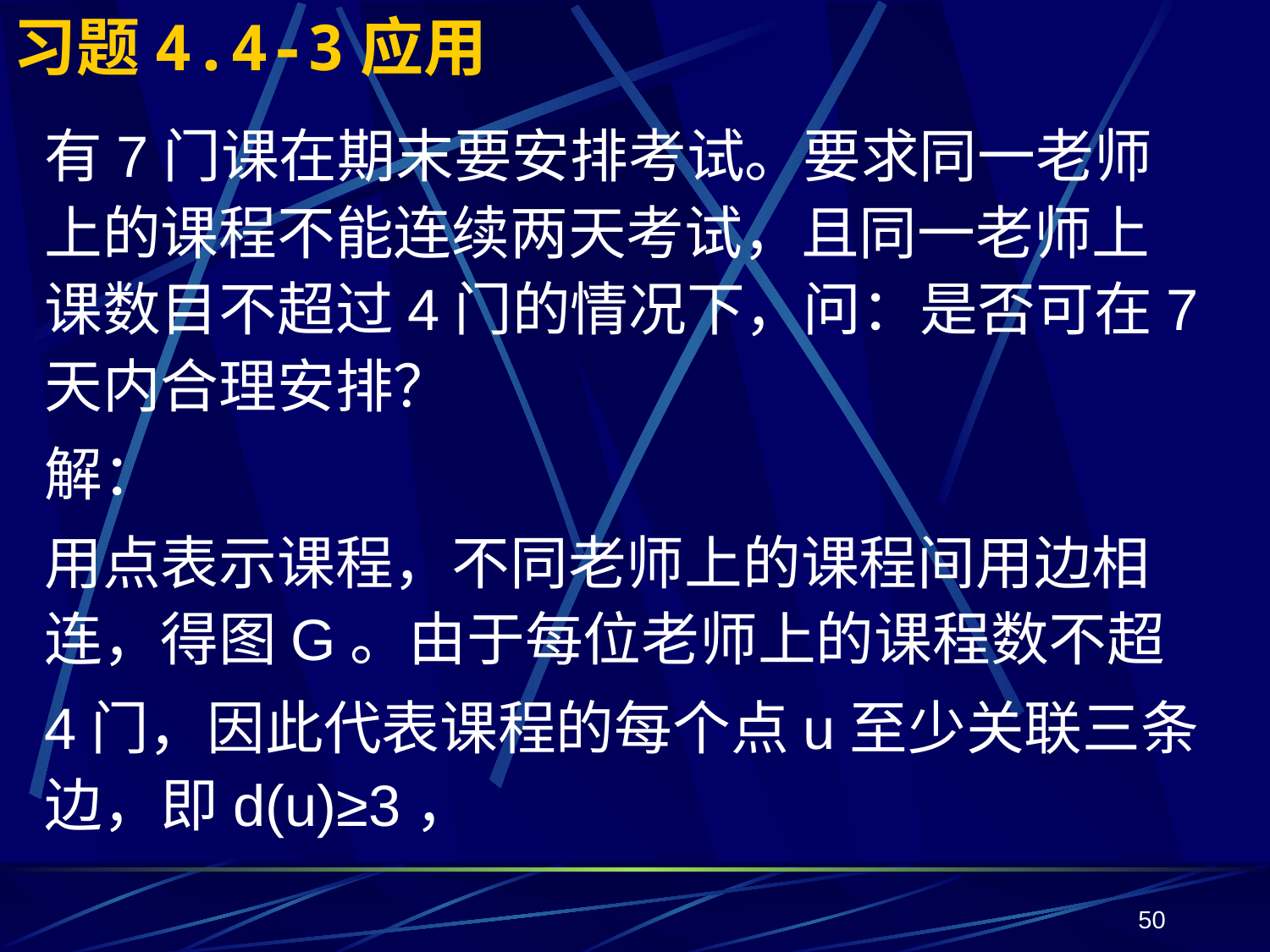

# 习题4.4-3应用
有7门课在期末要安排考试。要求同一老师上的课程不能连续两天考试，且同一老师上课数目不超过4门的情况下，问：是否可在7天内合理安排？
解：
用点表示课程，不同老师上的课程间用边相连，得图G。由于每位老师上的课程数不超
4门，因此代表课程的每个点u至少关联三条边，即d(u)≥3，

50